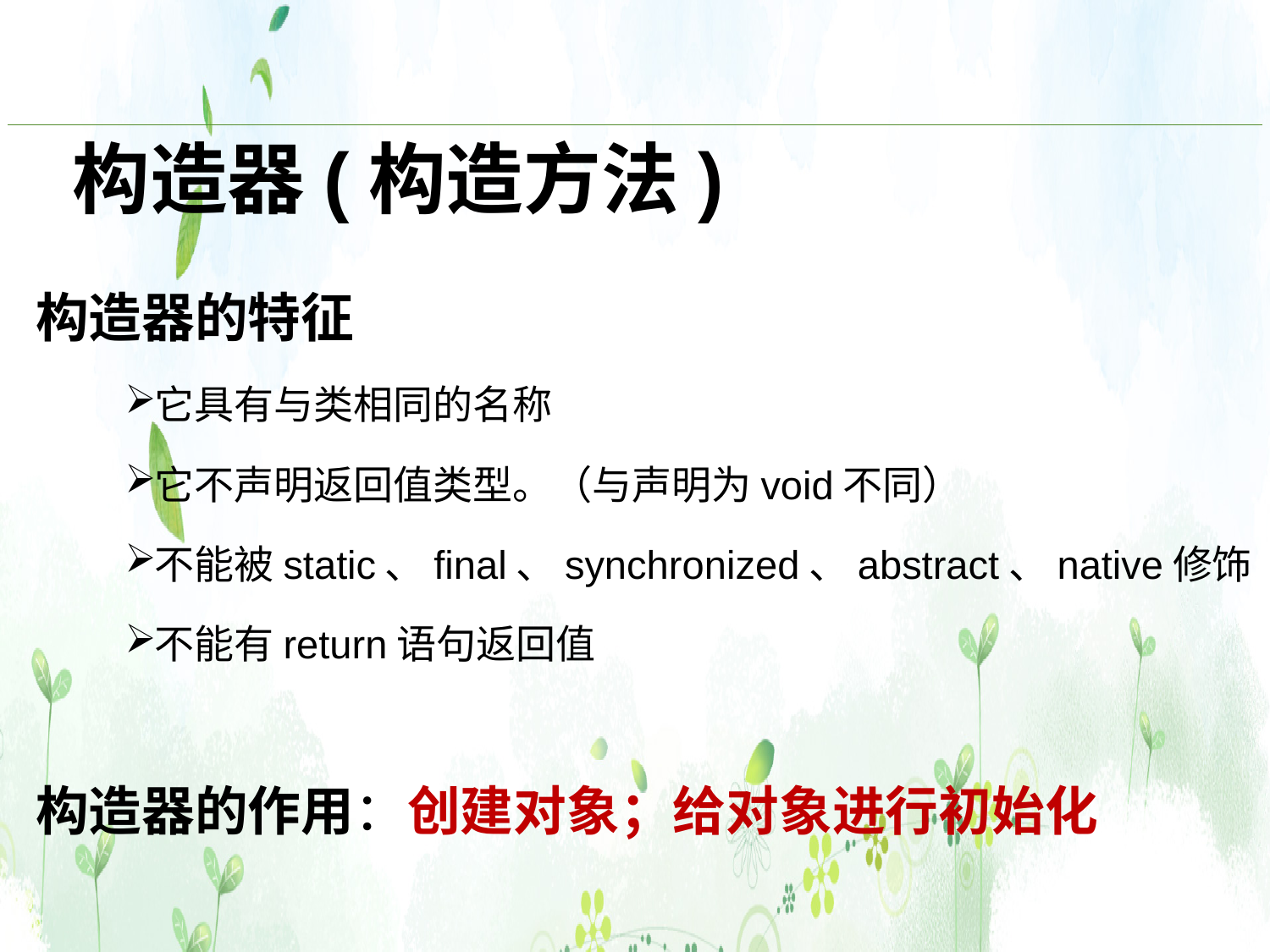

# 构造器(构造方法)
构造器的特征
它具有与类相同的名称
它不声明返回值类型。（与声明为void不同）
不能被static、final、synchronized、abstract、native修饰
不能有return语句返回值

构造器的作用：创建对象；给对象进行初始化